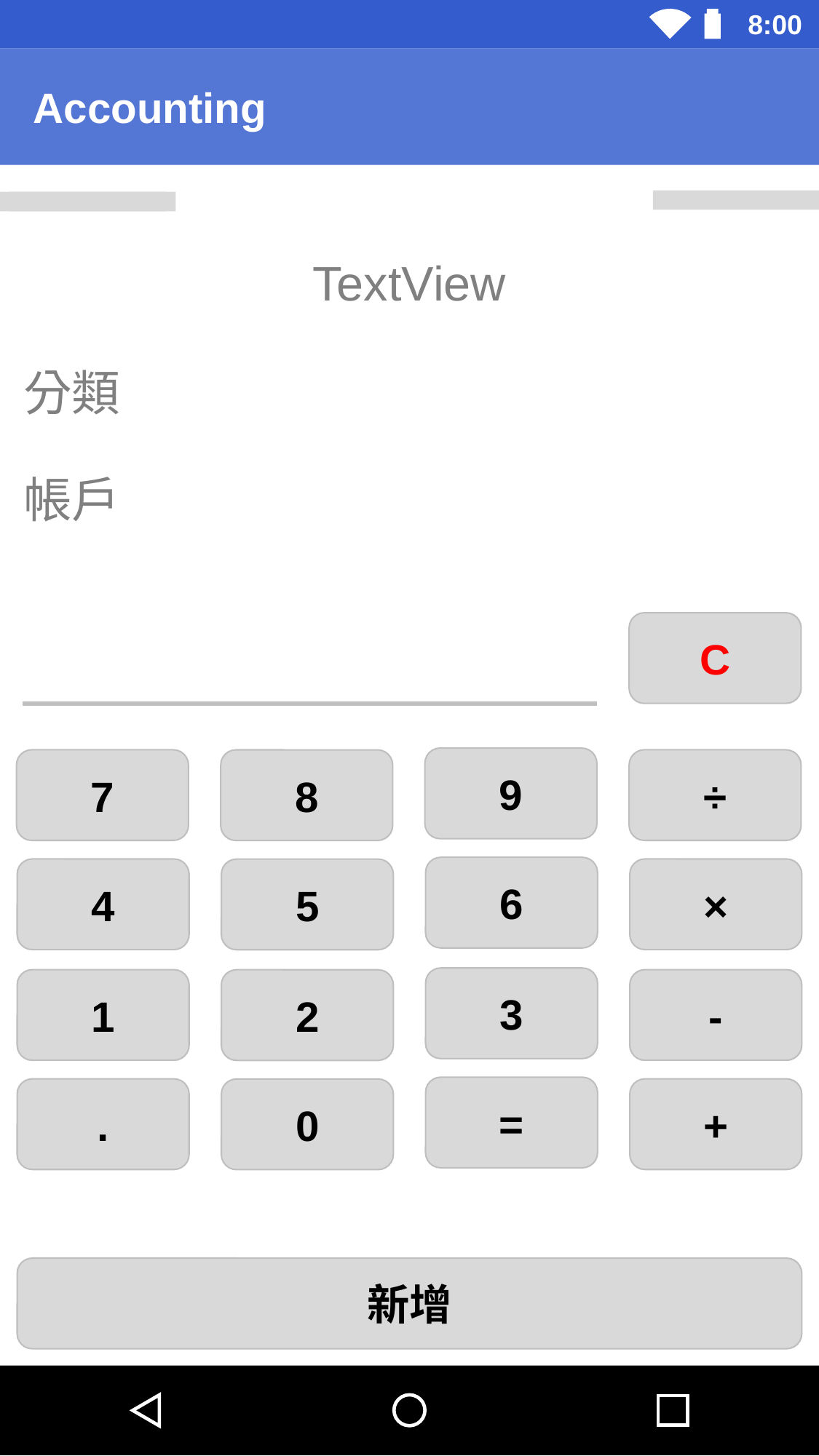

8:00

Accounting

TextView
分類
帳戶
C
9
7
÷
8
6
4
×
5
3
1
-
2
=
.
+
0
新增